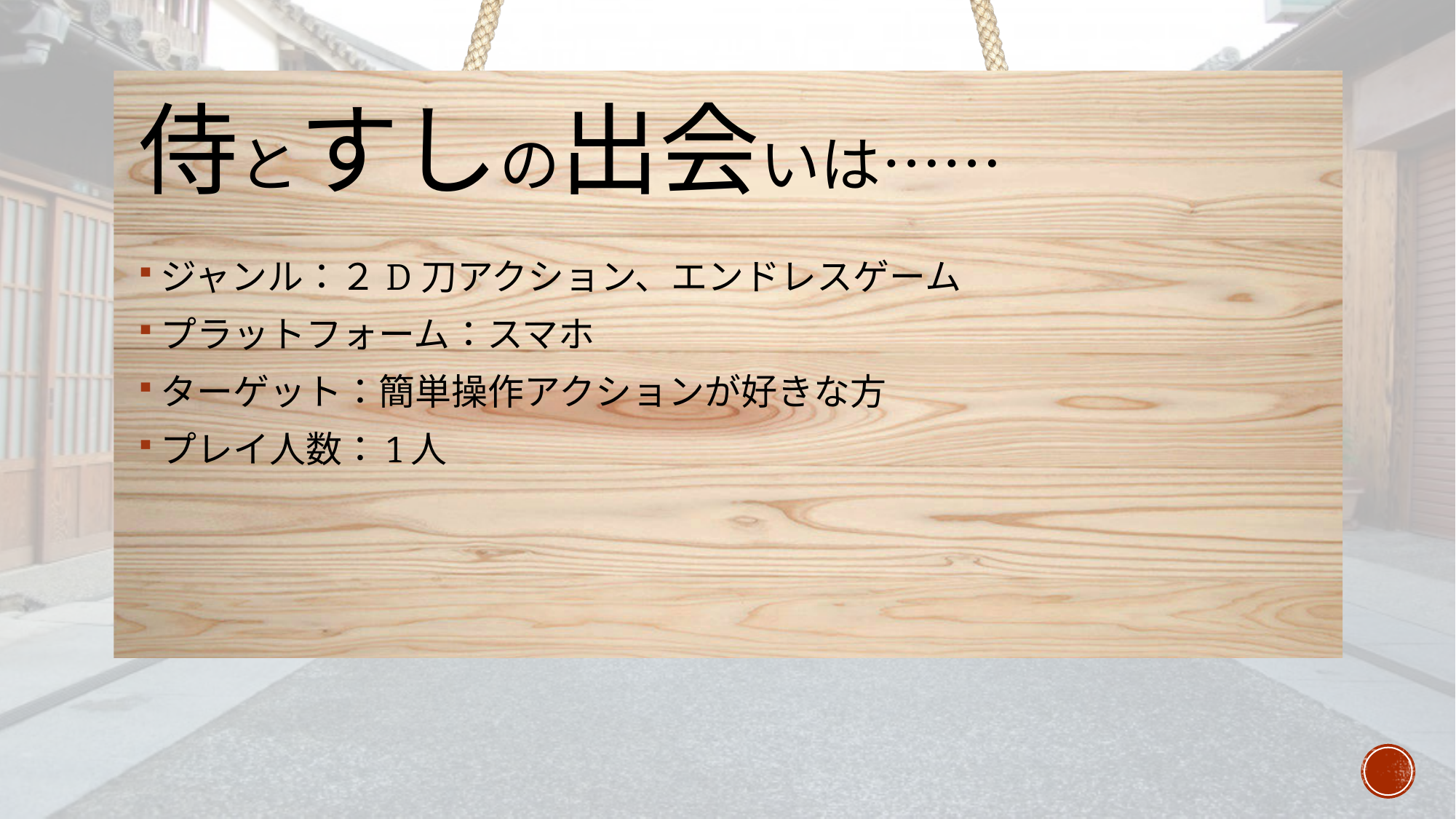

# 侍とすしの出会いは……
ジャンル：２D刀アクション、エンドレスゲーム
プラットフォーム：スマホ
ターゲット：簡単操作アクションが好きな方
プレイ人数：1人